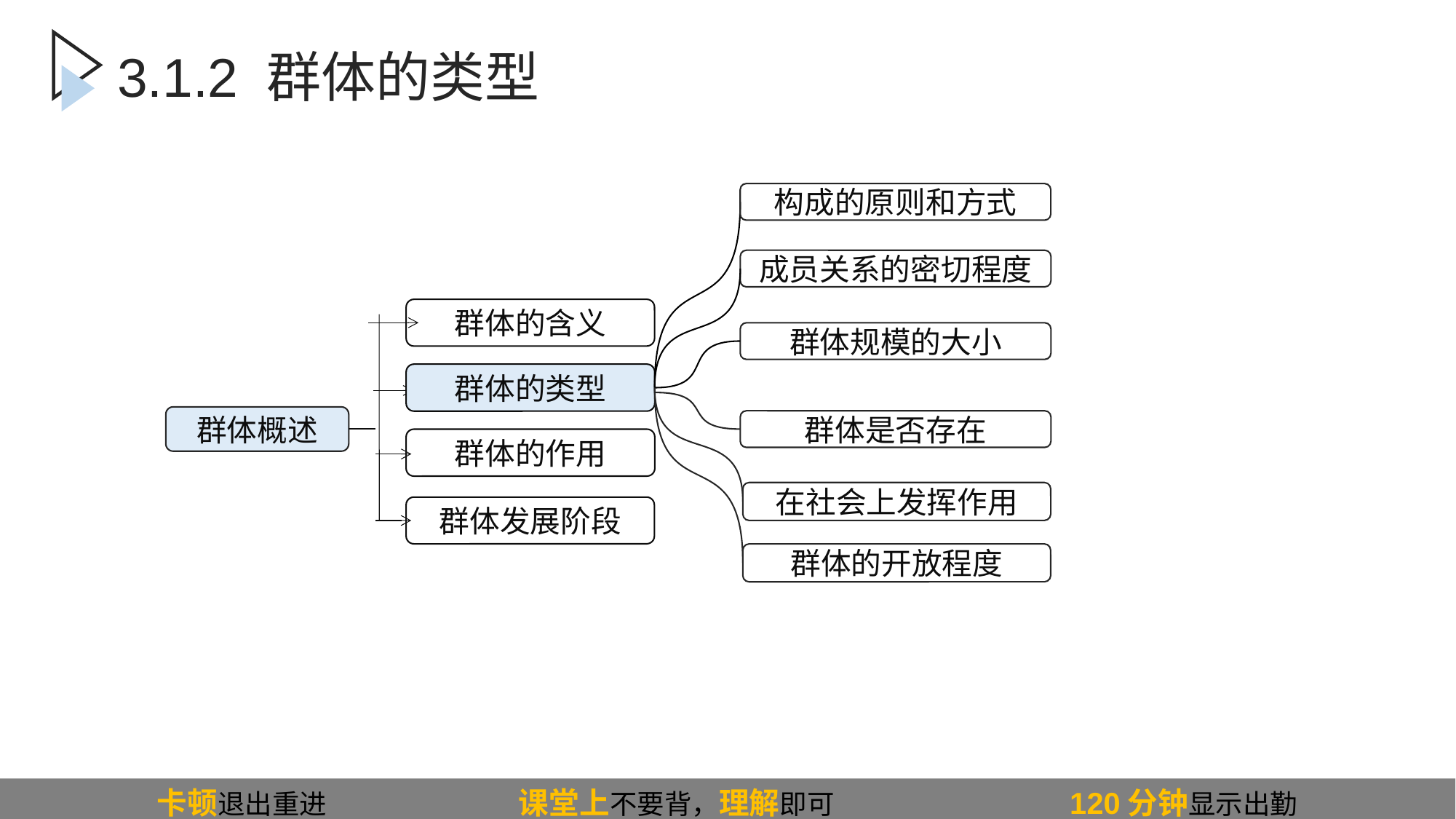

3.1.2 群体的类型
构成的原则和方式
群体的开放程度
群体的含义
群体的类型

群体的作用
群体发展阶段
群体概述
成员关系的密切程度
群体规模的大小
群体是否存在
在社会上发挥作用